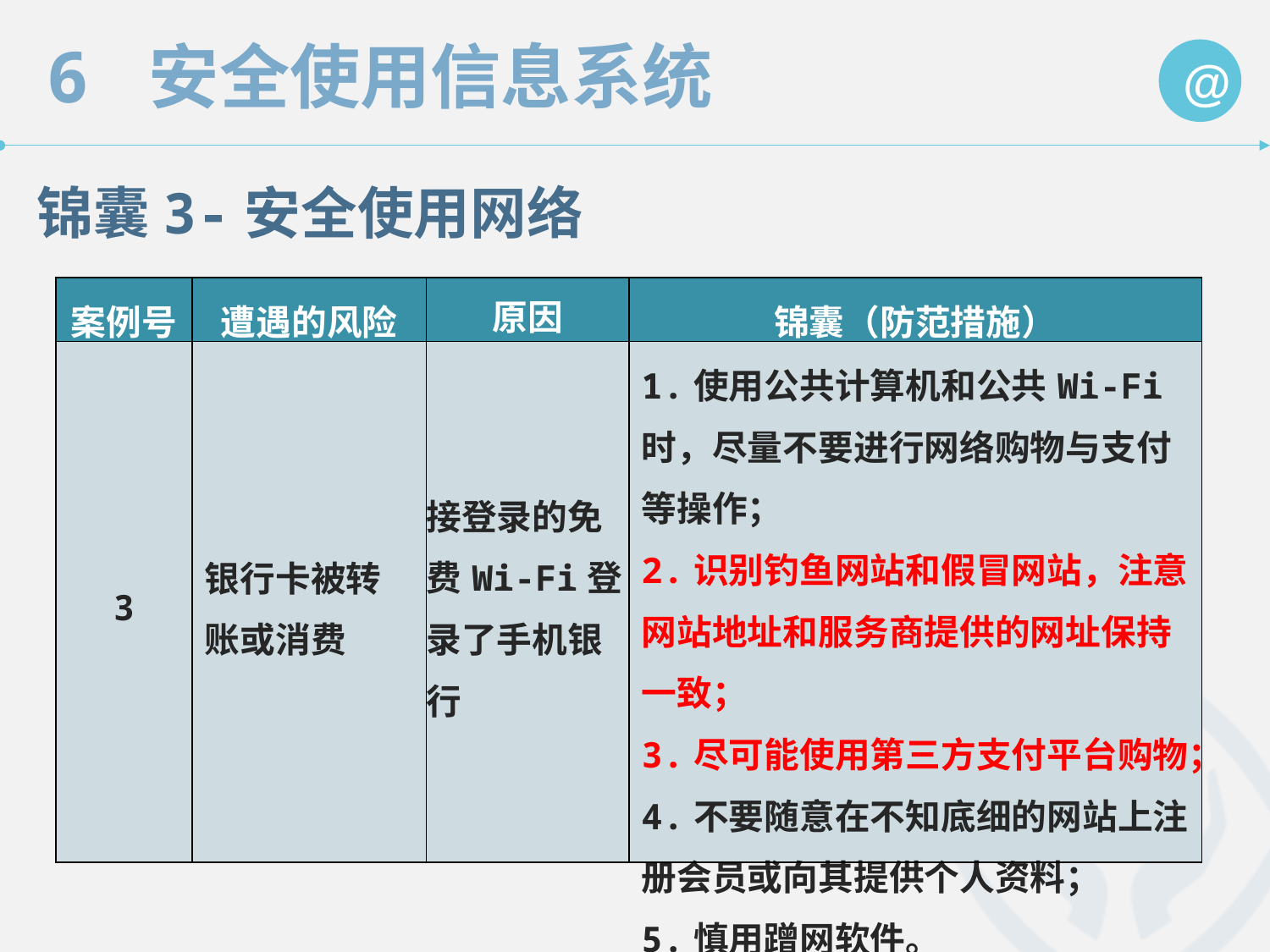

锦囊3-安全使用网络
| 案例号 | 遭遇的风险 | 原因 | 锦囊（防范措施） |
| --- | --- | --- | --- |
| 3 | 银行卡被转账或消费 | 接登录的免费Wi-Fi登录了手机银行 | 1.使用公共计算机和公共Wi-Fi 时，尽量不要进行网络购物与支付等操作； 2.识别钓鱼网站和假冒网站，注意网站地址和服务商提供的网址保持一致； 3.尽可能使用第三方支付平台购物； 4.不要随意在不知底细的网站上注册会员或向其提供个人资料； 5.慎用蹭网软件。 |